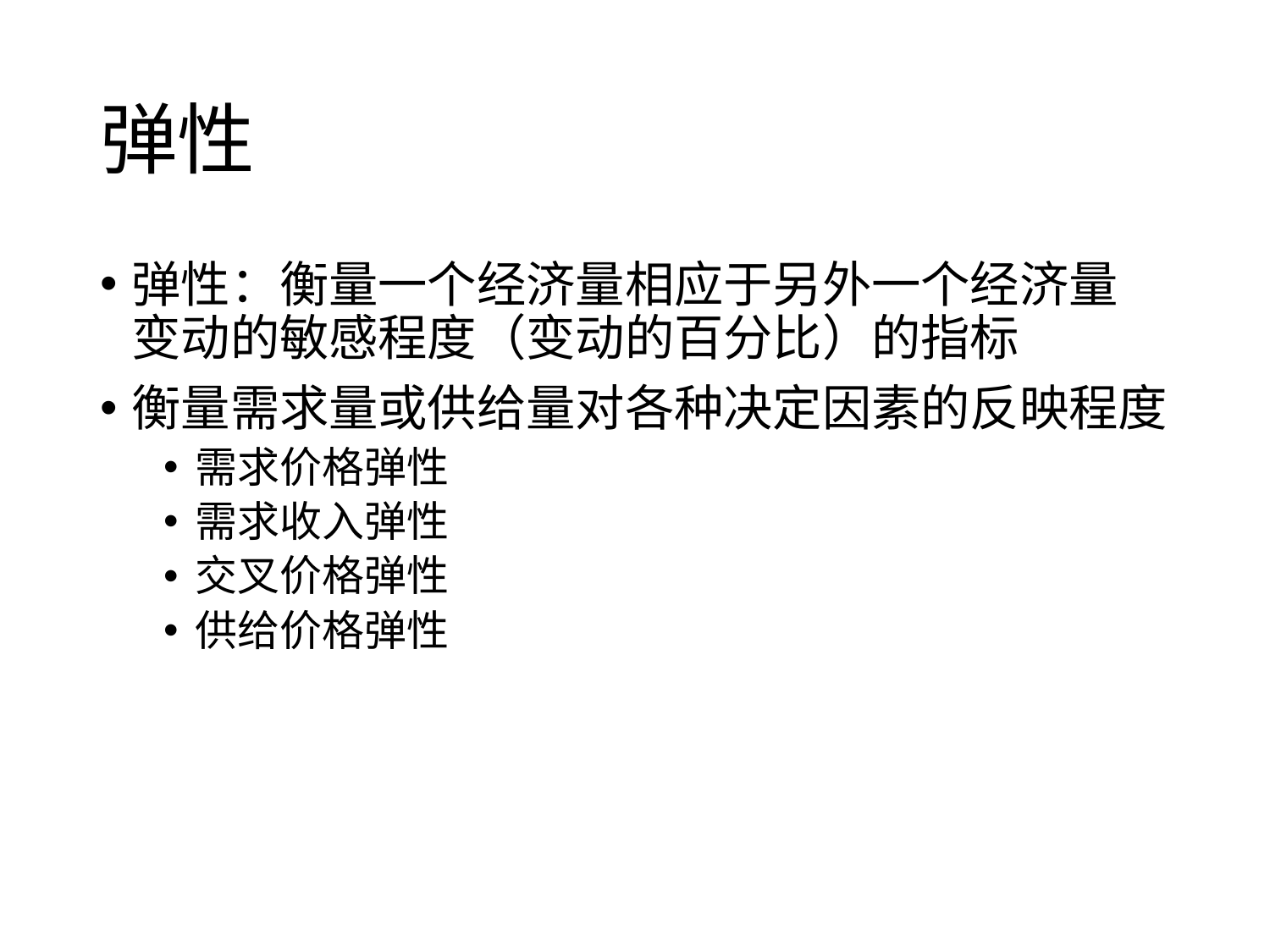

# 弹性
弹性：衡量一个经济量相应于另外一个经济量 变动的敏感程度（变动的百分比）的指标
衡量需求量或供给量对各种决定因素的反映程度
需求价格弹性
需求收入弹性
交叉价格弹性
供给价格弹性